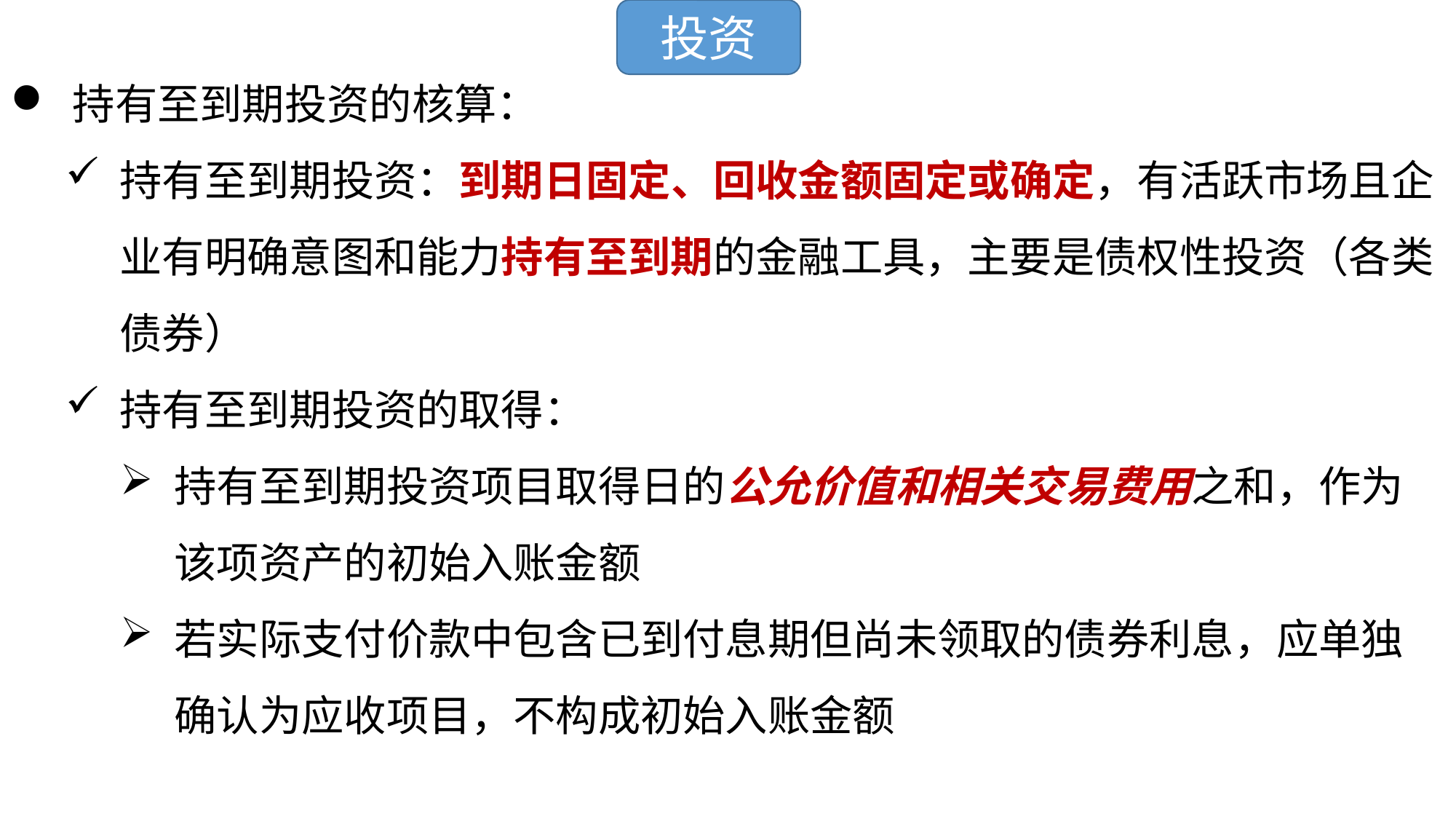

投资
 持有至到期投资的核算：
持有至到期投资：到期日固定、回收金额固定或确定，有活跃市场且企业有明确意图和能力持有至到期的金融工具，主要是债权性投资（各类债券）
持有至到期投资的取得：
持有至到期投资项目取得日的公允价值和相关交易费用之和，作为该项资产的初始入账金额
若实际支付价款中包含已到付息期但尚未领取的债券利息，应单独确认为应收项目，不构成初始入账金额